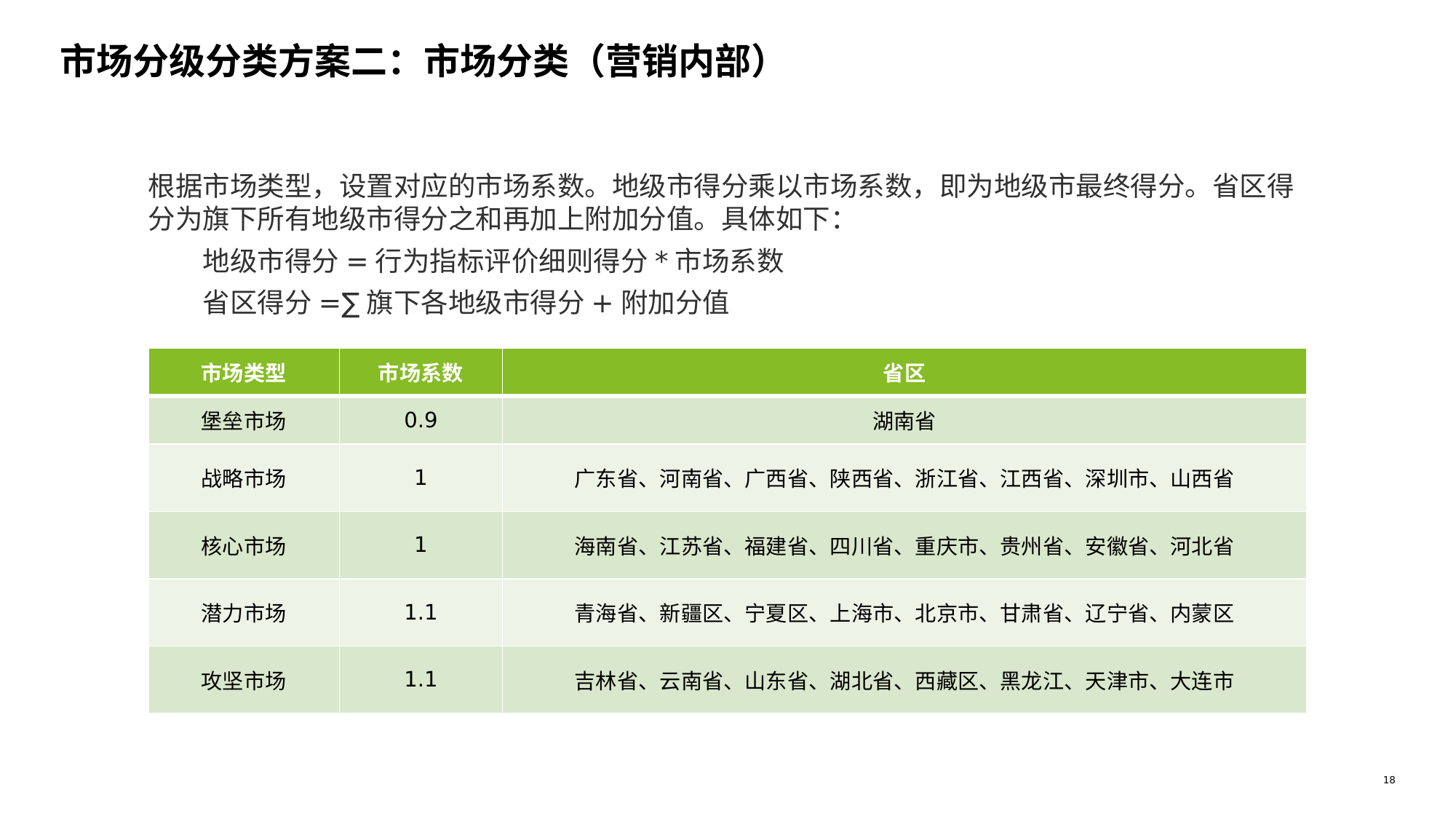

# 市场分级分类方案二：市场分类（营销内部）
根据市场类型，设置对应的市场系数。地级市得分乘以市场系数，即为地级市最终得分。省区得分为旗下所有地级市得分之和再加上附加分值。具体如下：
地级市得分=行为指标评价细则得分*市场系数
省区得分=∑旗下各地级市得分+附加分值
| 市场类型 | 市场系数 | 省区 |
| --- | --- | --- |
| 堡垒市场 | 0.9 | 湖南省 |
| 战略市场 | 1 | 广东省、河南省、广西省、陕西省、浙江省、江西省、深圳市、山西省 |
| 核心市场 | 1 | 海南省、江苏省、福建省、四川省、重庆市、贵州省、安徽省、河北省 |
| 潜力市场 | 1.1 | 青海省、新疆区、宁夏区、上海市、北京市、甘肃省、辽宁省、内蒙区 |
| 攻坚市场 | 1.1 | 吉林省、云南省、山东省、湖北省、西藏区、黑龙江、天津市、大连市 |